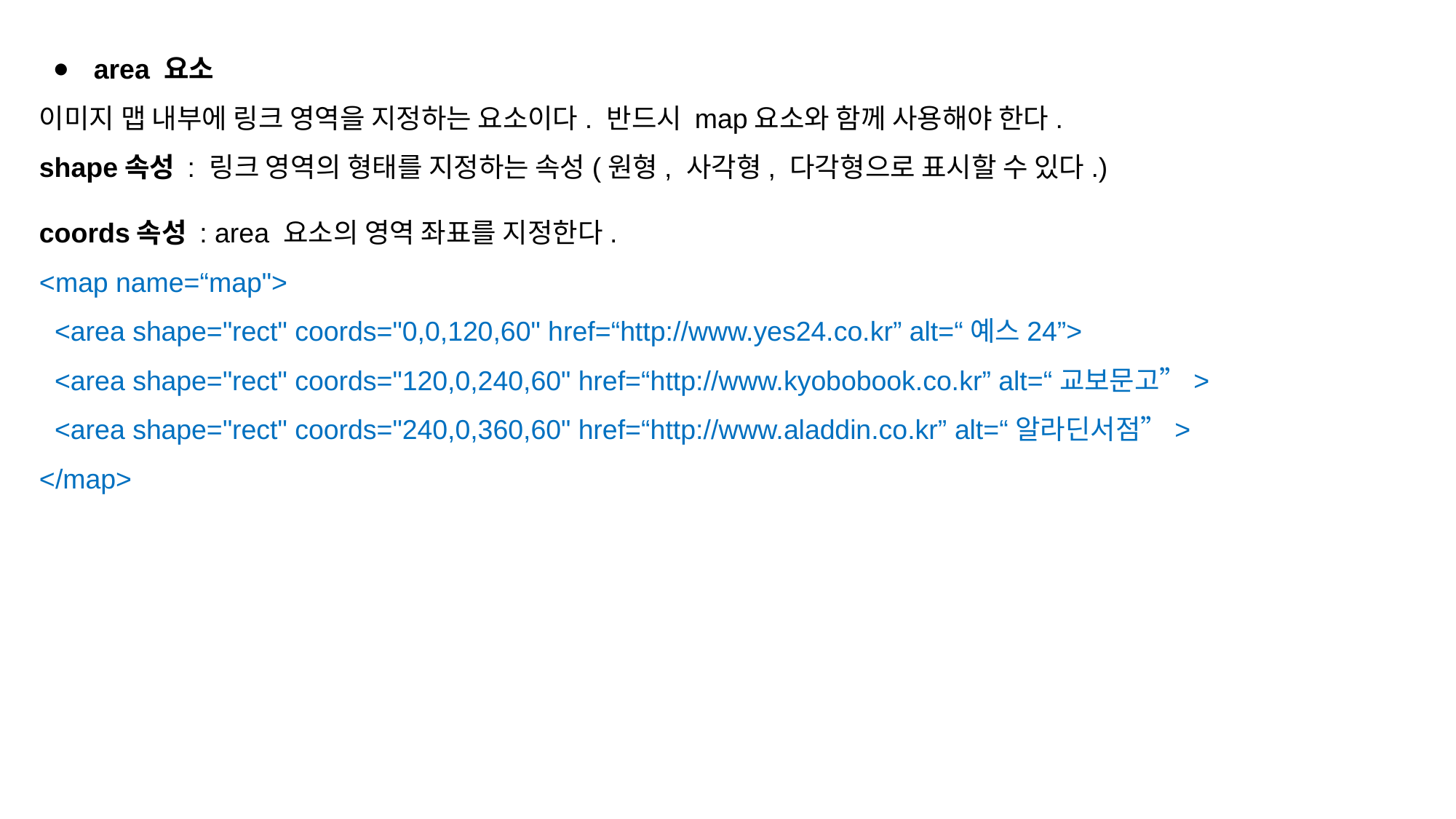

area 요소
이미지 맵 내부에 링크 영역을 지정하는 요소이다. 반드시 map요소와 함께 사용해야 한다.
shape속성 : 링크 영역의 형태를 지정하는 속성(원형, 사각형, 다각형으로 표시할 수 있다.)
coords속성 : area 요소의 영역 좌표를 지정한다.
<map name=“map">
  <area shape="rect" coords="0,0,120,60" href=“http://www.yes24.co.kr” alt=“예스24”>
  <area shape="rect" coords="120,0,240,60" href=“http://www.kyobobook.co.kr” alt=“교보문고”>
  <area shape="rect" coords="240,0,360,60" href=“http://www.aladdin.co.kr” alt=“알라딘서점”>
</map>